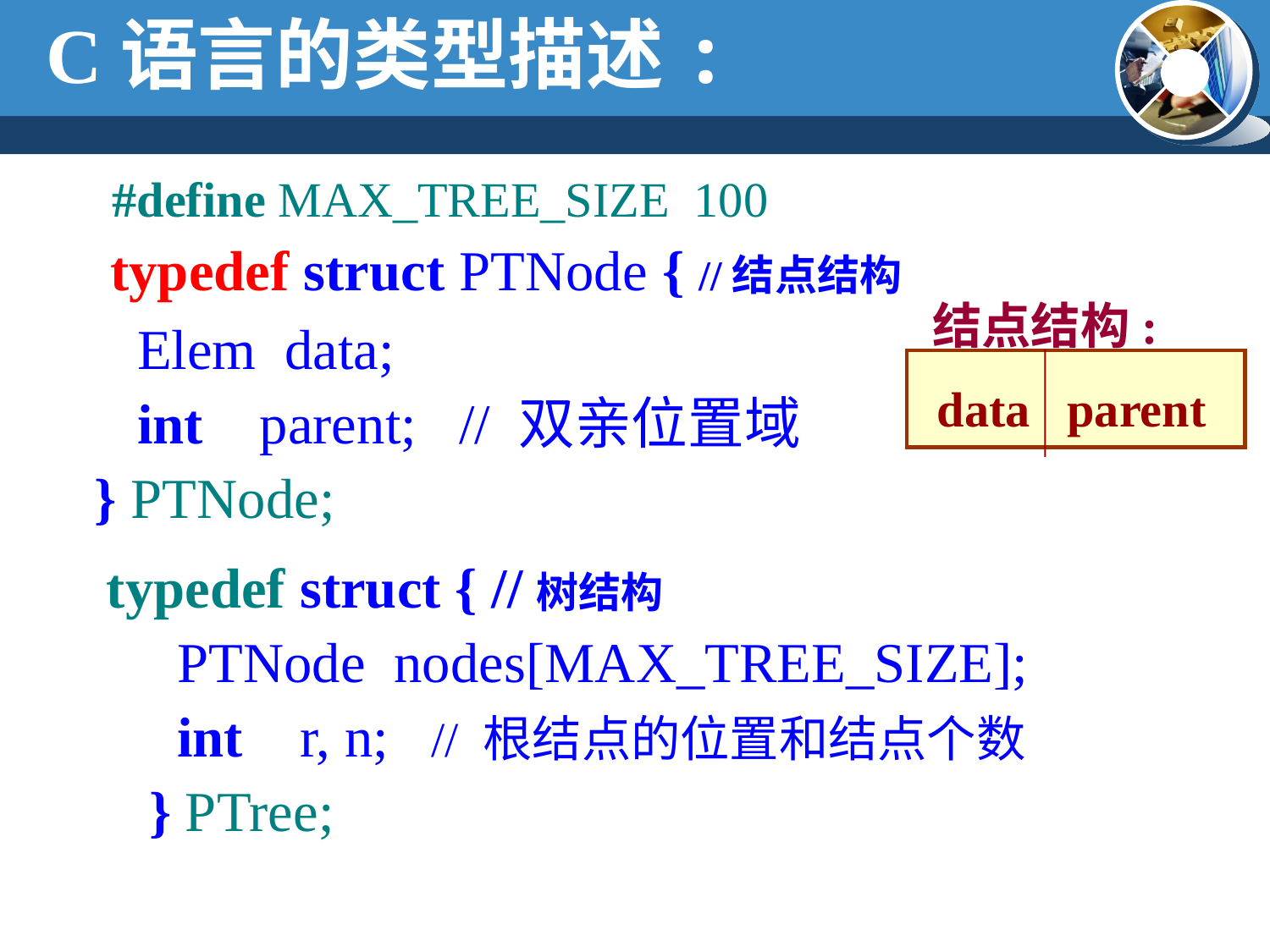

C语言的类型描述:
#define MAX_TREE_SIZE  100
   typedef struct PTNode { //结点结构
      Elem  data;
      int    parent;   // 双亲位置域
   } PTNode;
结点结构:
 data   parent

typedef struct { //树结构
     PTNode  nodes[MAX_TREE_SIZE];
     int    r, n;   // 根结点的位置和结点个数
   } PTree;